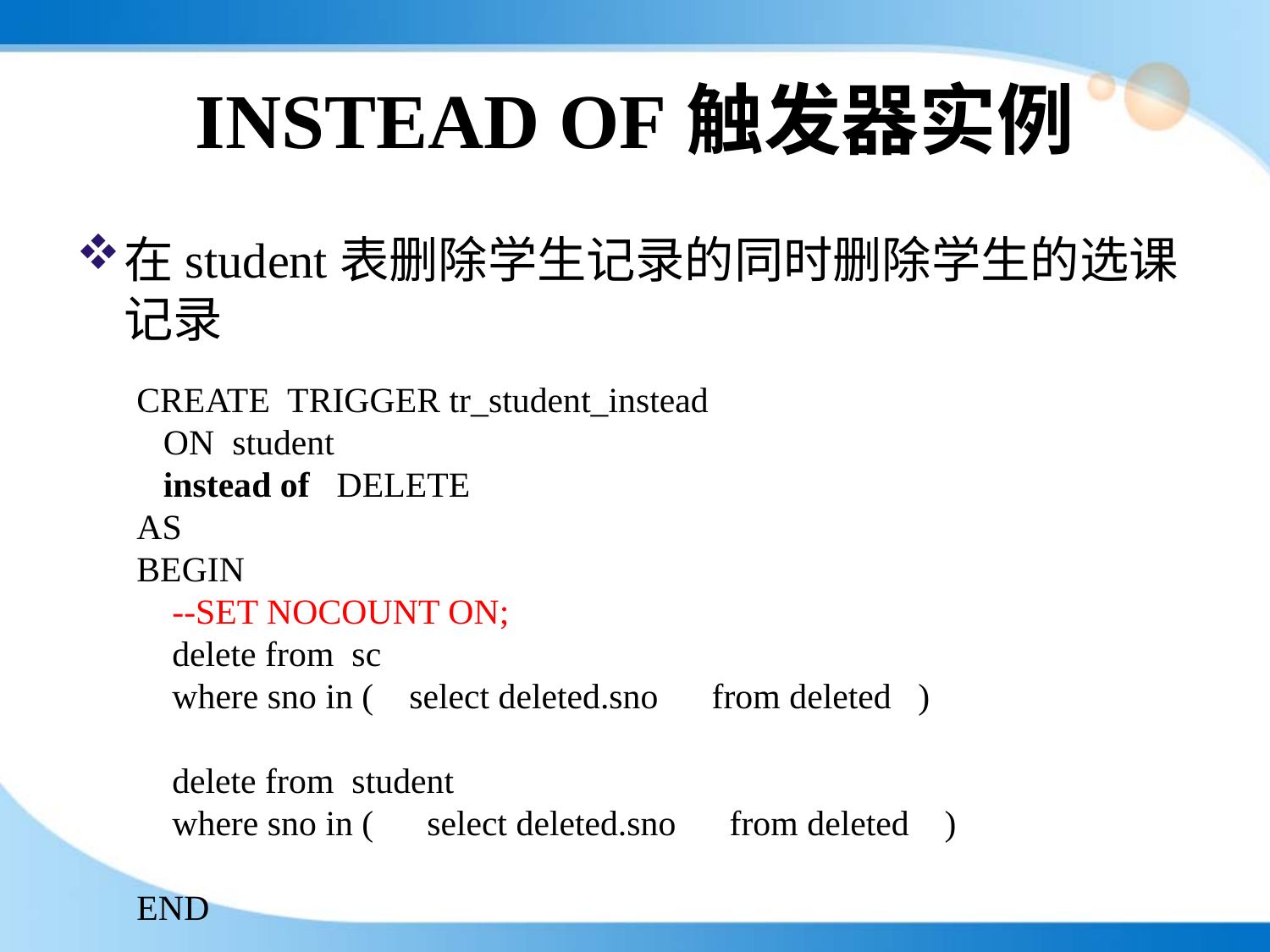

# INSTEAD OF触发器实例
在student表删除学生记录的同时删除学生的选课记录
CREATE  TRIGGER tr_student_instead
   ON  student
   instead of   DELETE
AS
BEGIN
    --SET NOCOUNT ON;
    delete from  sc
    where sno in (    select deleted.sno      from deleted   )

    delete from  student
    where sno in (      select deleted.sno      from deleted    )

END